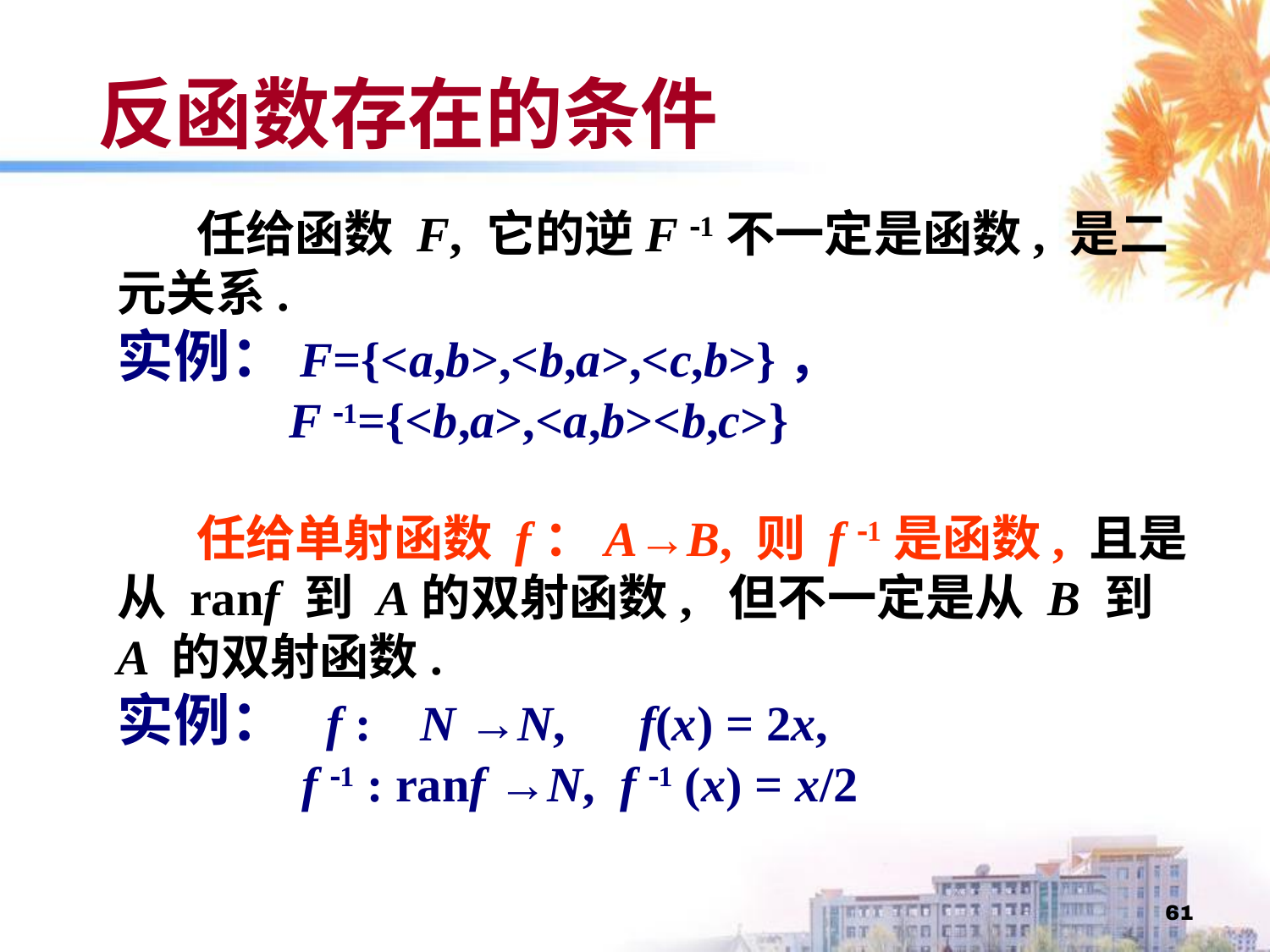

# 反函数存在的条件
      任给函数 F, 它的逆F −1不一定是函数, 是二元关系.
实例：F={<a,b>,<b,a>,<c,b>}，
              F −1={<b,a>,<a,b><b,c>}

      任给单射函数 f：A→B, 则 f −1是函数, 且是从 ranf 到 A的双射函数,  但不一定是从 B 到 A 的双射函数.
实例：  f :    N →N,      f(x) = 2x,
               f −1 : ranf →N,  f −1 (x) = x/2

61